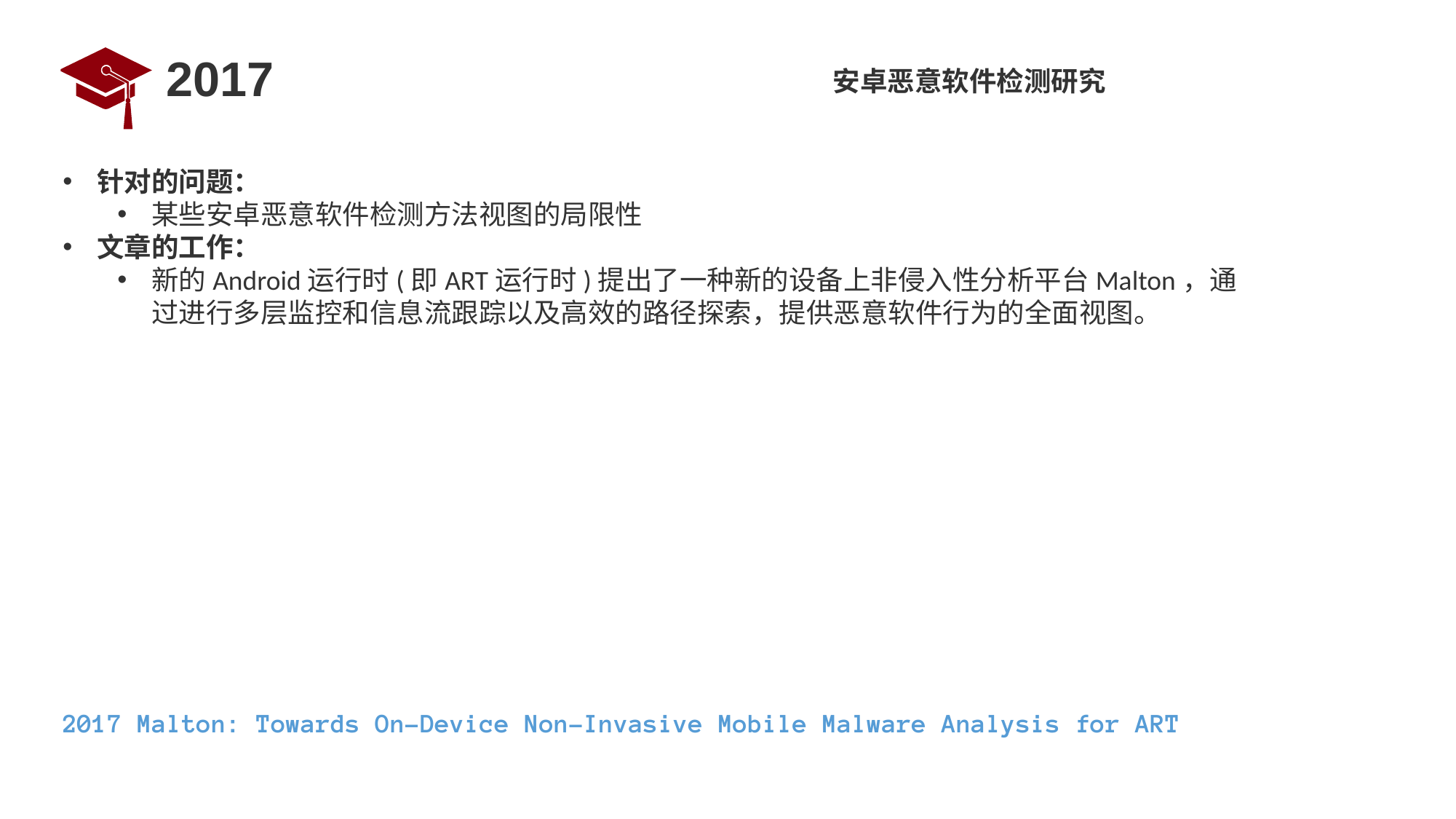

# 2017
安卓恶意软件检测研究
针对的问题：
某些安卓恶意软件检测方法视图的局限性
文章的工作：
新的Android运行时(即ART运行时)提出了一种新的设备上非侵入性分析平台Malton，通过进行多层监控和信息流跟踪以及高效的路径探索，提供恶意软件行为的全面视图。
2017 Malton: Towards On-Device Non-Invasive Mobile Malware Analysis for ART